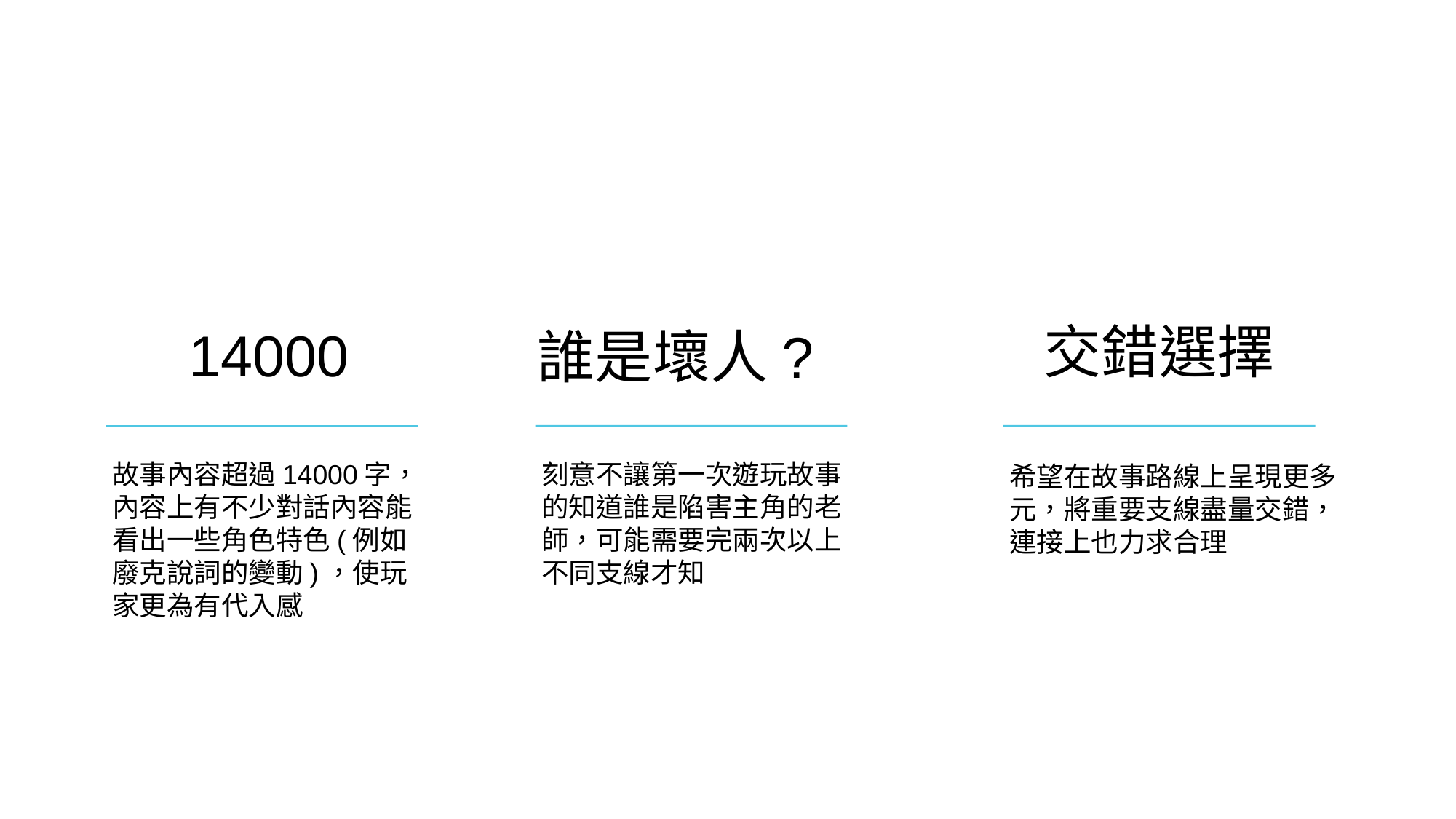

交錯選擇
14000
誰是壞人?

故事內容超過14000字，內容上有不少對話內容能看出一些角色特色(例如廢克說詞的變動)，使玩家更為有代入感
刻意不讓第一次遊玩故事的知道誰是陷害主角的老師，可能需要完兩次以上不同支線才知
希望在故事路線上呈現更多元，將重要支線盡量交錯，連接上也力求合理